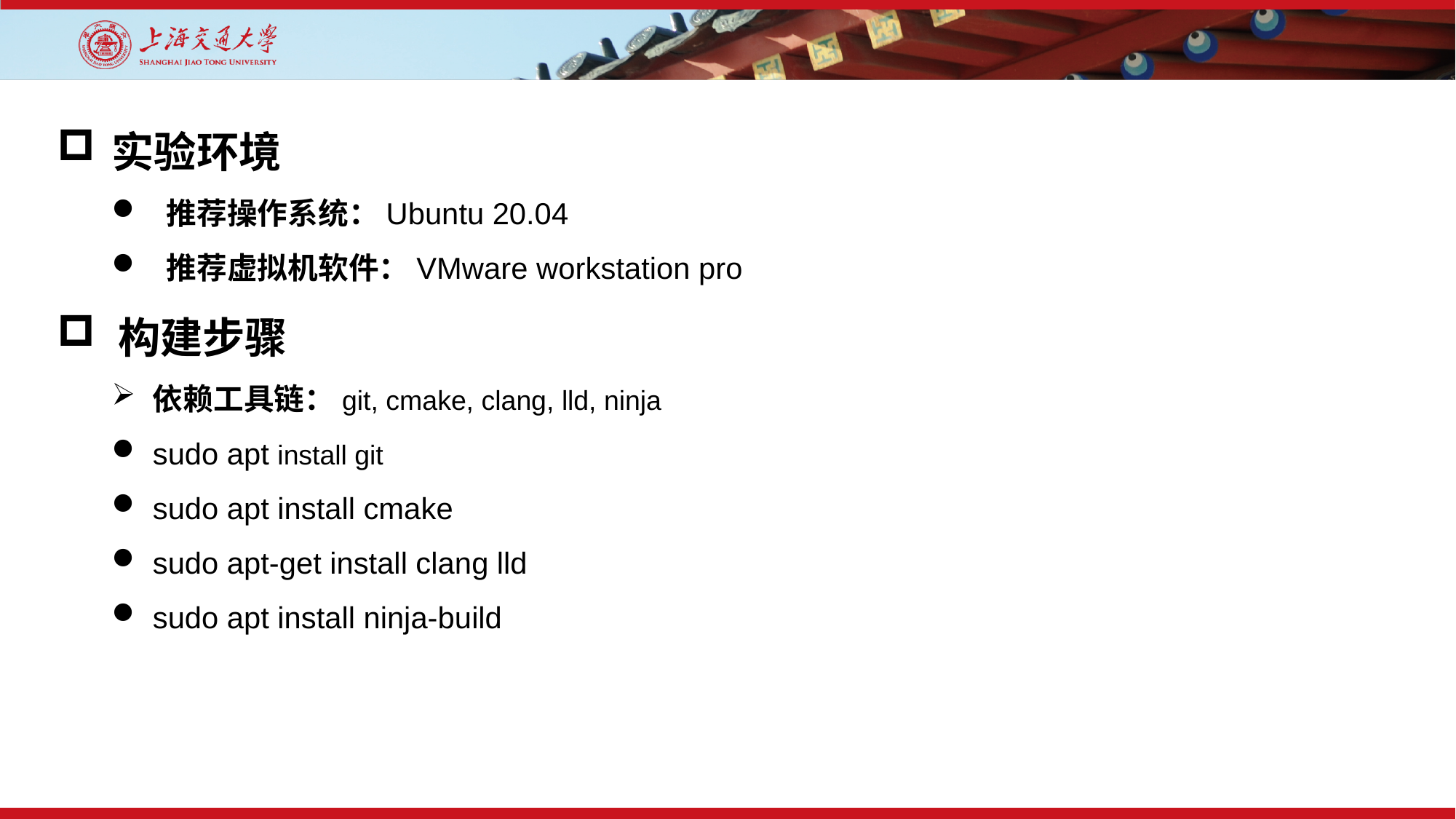

实验环境
推荐操作系统：Ubuntu 20.04
推荐虚拟机软件：VMware workstation pro
 构建步骤
依赖工具链：git, cmake, clang, lld, ninja
sudo apt install git
sudo apt install cmake
sudo apt-get install clang lld
sudo apt install ninja-build